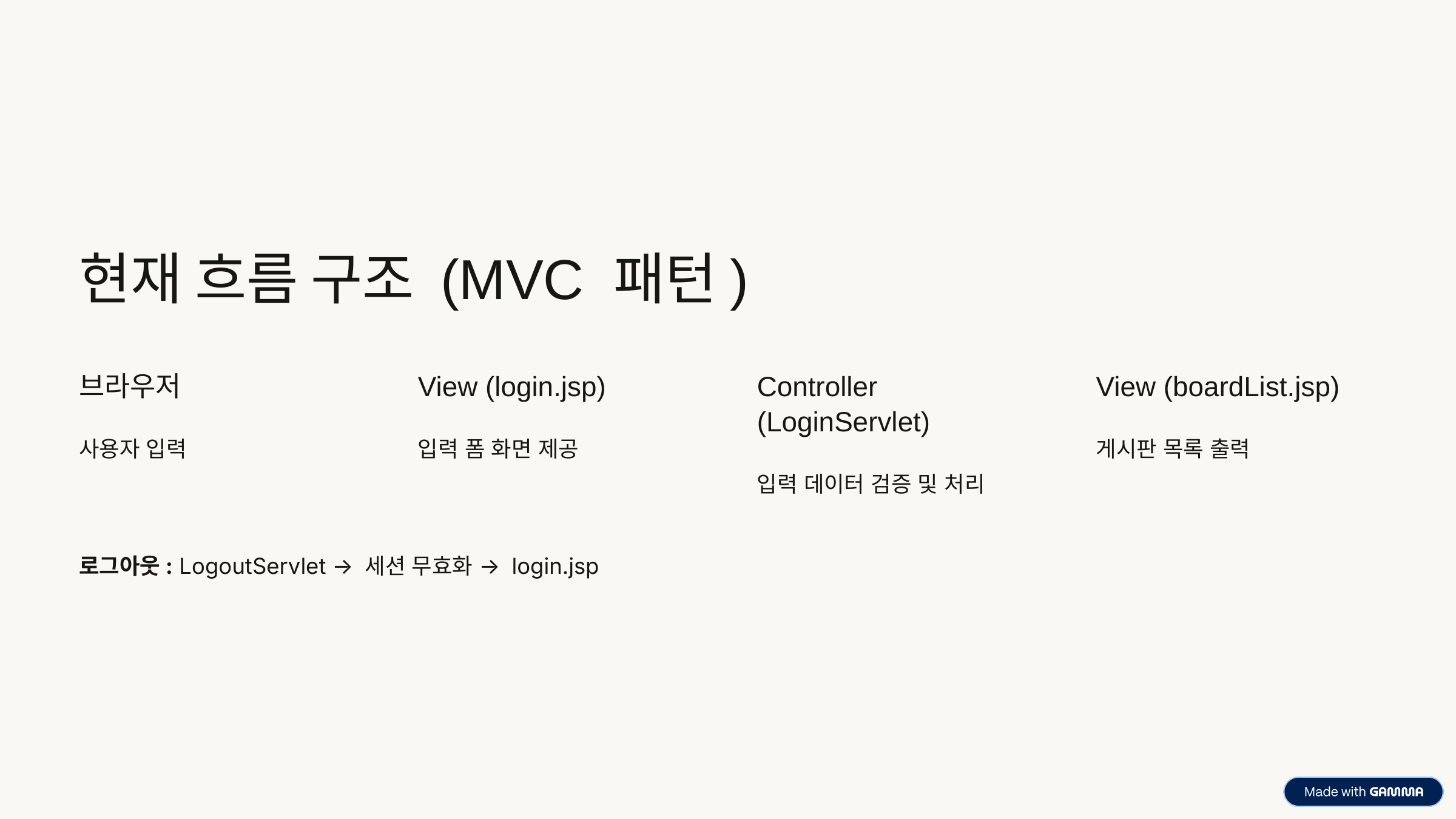

현재 흐름 구조 (MVC 패턴)
브라우저
View (login.jsp)
Controller (LoginServlet)
View (boardList.jsp)
사용자 입력
입력 폼 화면 제공
게시판 목록 출력
입력 데이터 검증 및 처리
로그아웃: LogoutServlet → 세션 무효화 → login.jsp